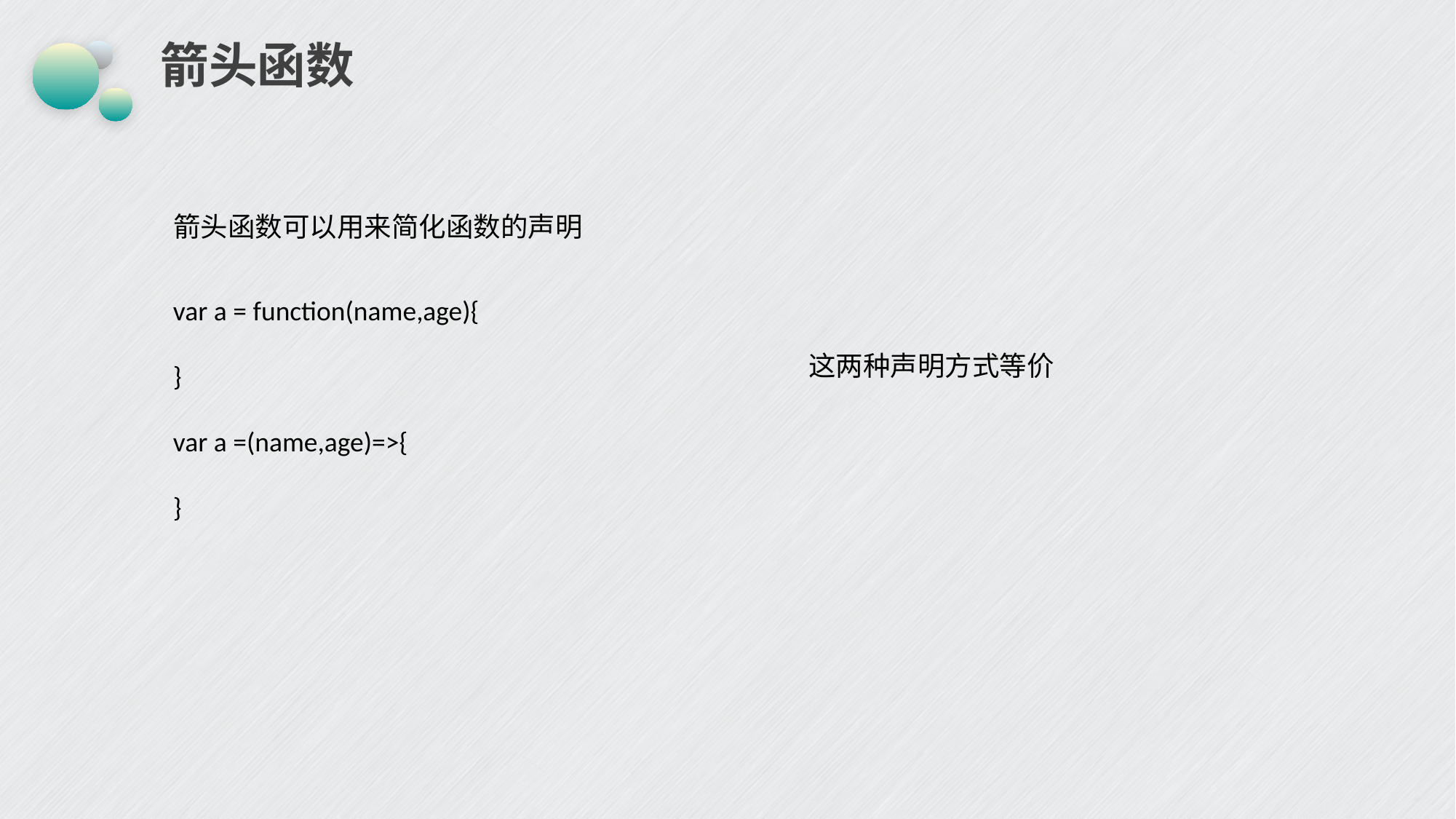

# 箭头函数

箭头函数可以用来简化函数的声明
var a = function(name,age){

}

var a =(name,age)=>{

}
这两种声明方式等价